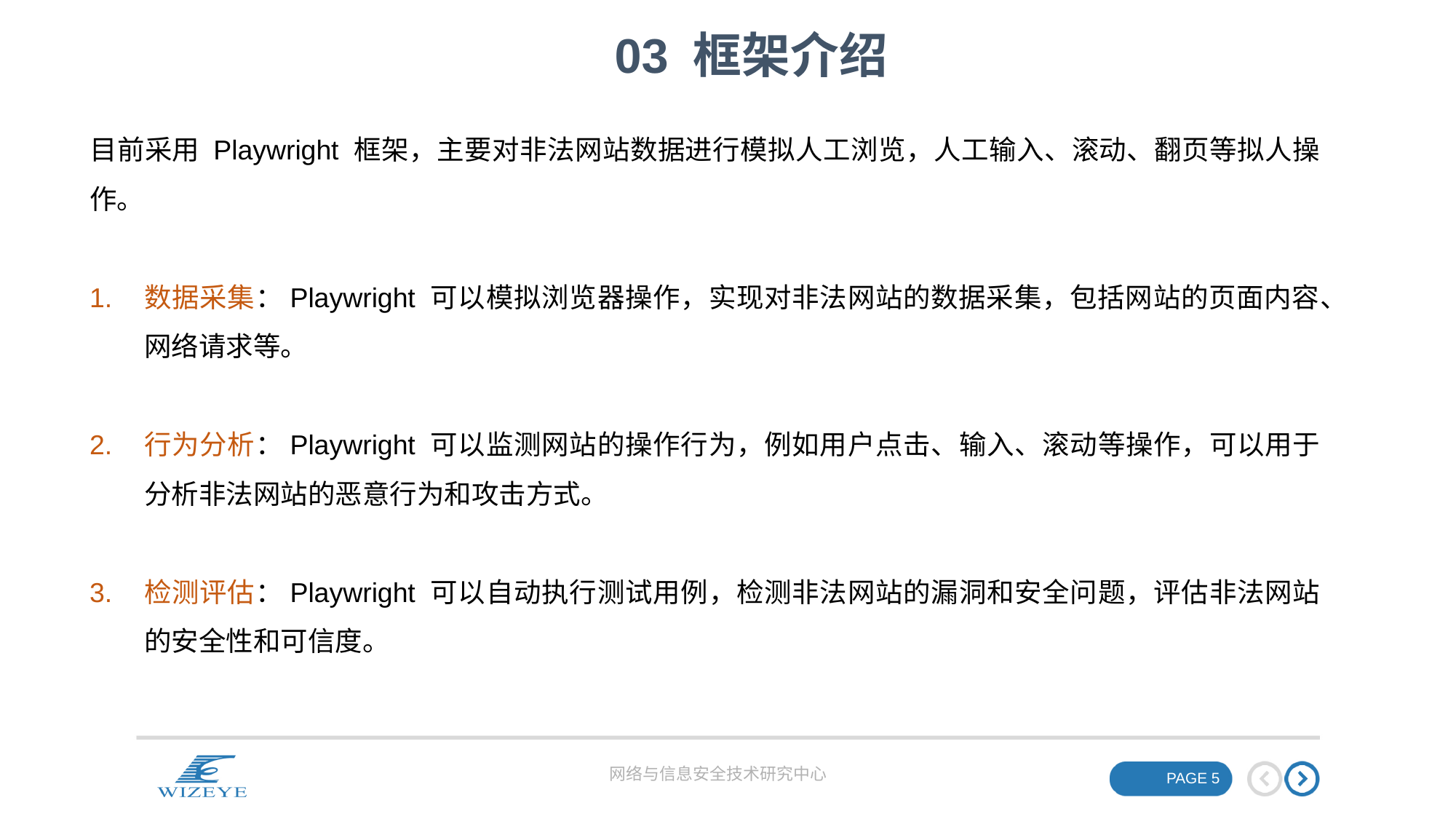

03 框架介绍
目前采用 Playwright 框架，主要对非法网站数据进行模拟人工浏览，人工输入、滚动、翻页等拟人操作。

数据采集：Playwright 可以模拟浏览器操作，实现对非法网站的数据采集，包括网站的页面内容、网络请求等。

行为分析：Playwright 可以监测网站的操作行为，例如用户点击、输入、滚动等操作，可以用于分析非法网站的恶意行为和攻击方式。

检测评估：Playwright 可以自动执行测试用例，检测非法网站的漏洞和安全问题，评估非法网站的安全性和可信度。
网络与信息安全技术研究中心
PAGE 5